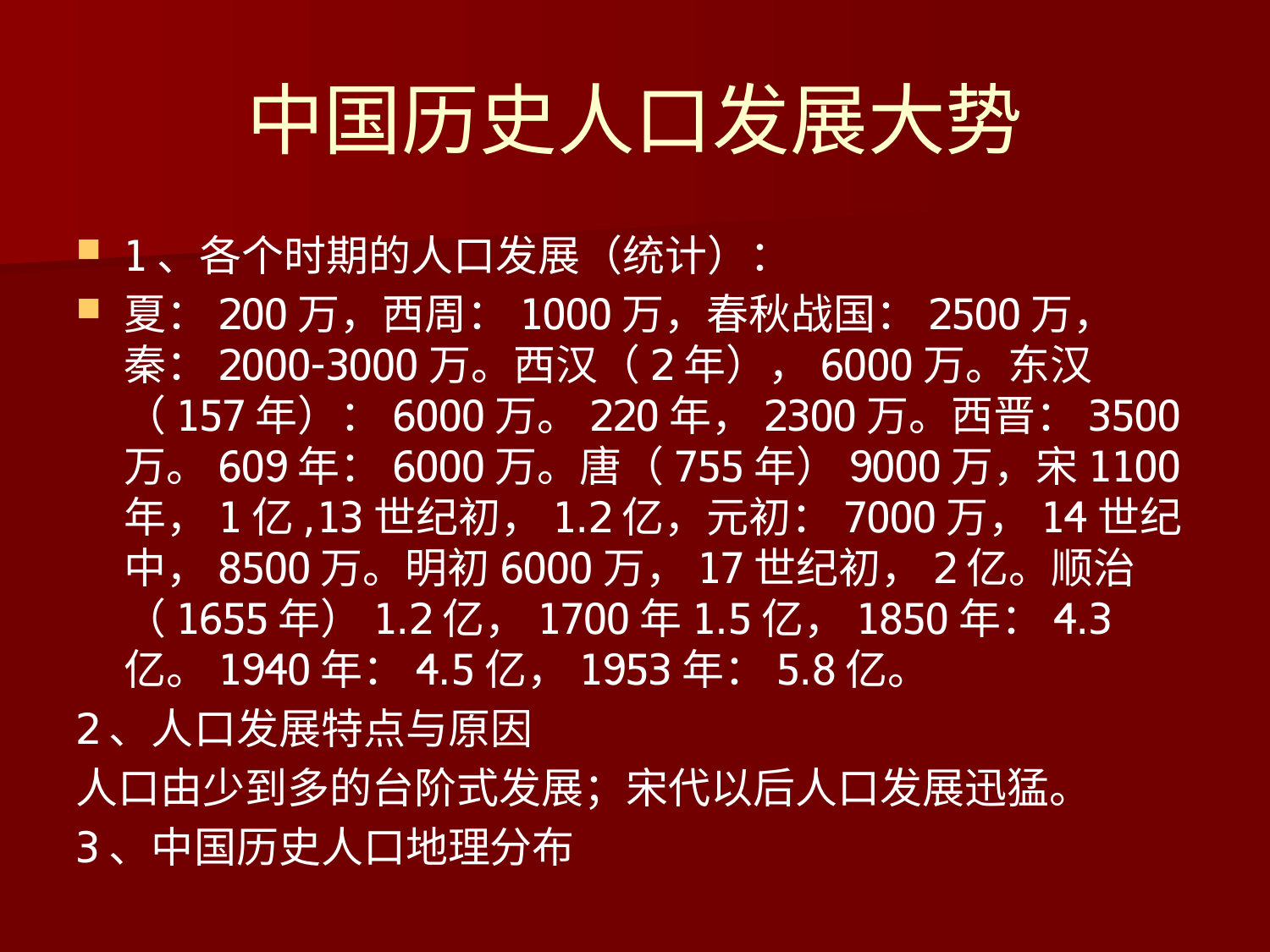

# 中国历史人口发展大势
1、各个时期的人口发展（统计）：
夏：200万，西周：1000万，春秋战国：2500万，秦：2000-3000万。西汉（2年），6000万。东汉（157年）：6000万。220年，2300万。西晋：3500万。609年：6000万。唐（755年）9000万，宋1100年，1亿,13世纪初，1.2亿，元初：7000万，14世纪中，8500万。明初6000万，17世纪初，2亿。顺治（1655年）1.2亿，1700年1.5亿，1850年：4.3亿。1940年：4.5亿，1953年：5.8亿。
2、人口发展特点与原因
人口由少到多的台阶式发展；宋代以后人口发展迅猛。
3、中国历史人口地理分布